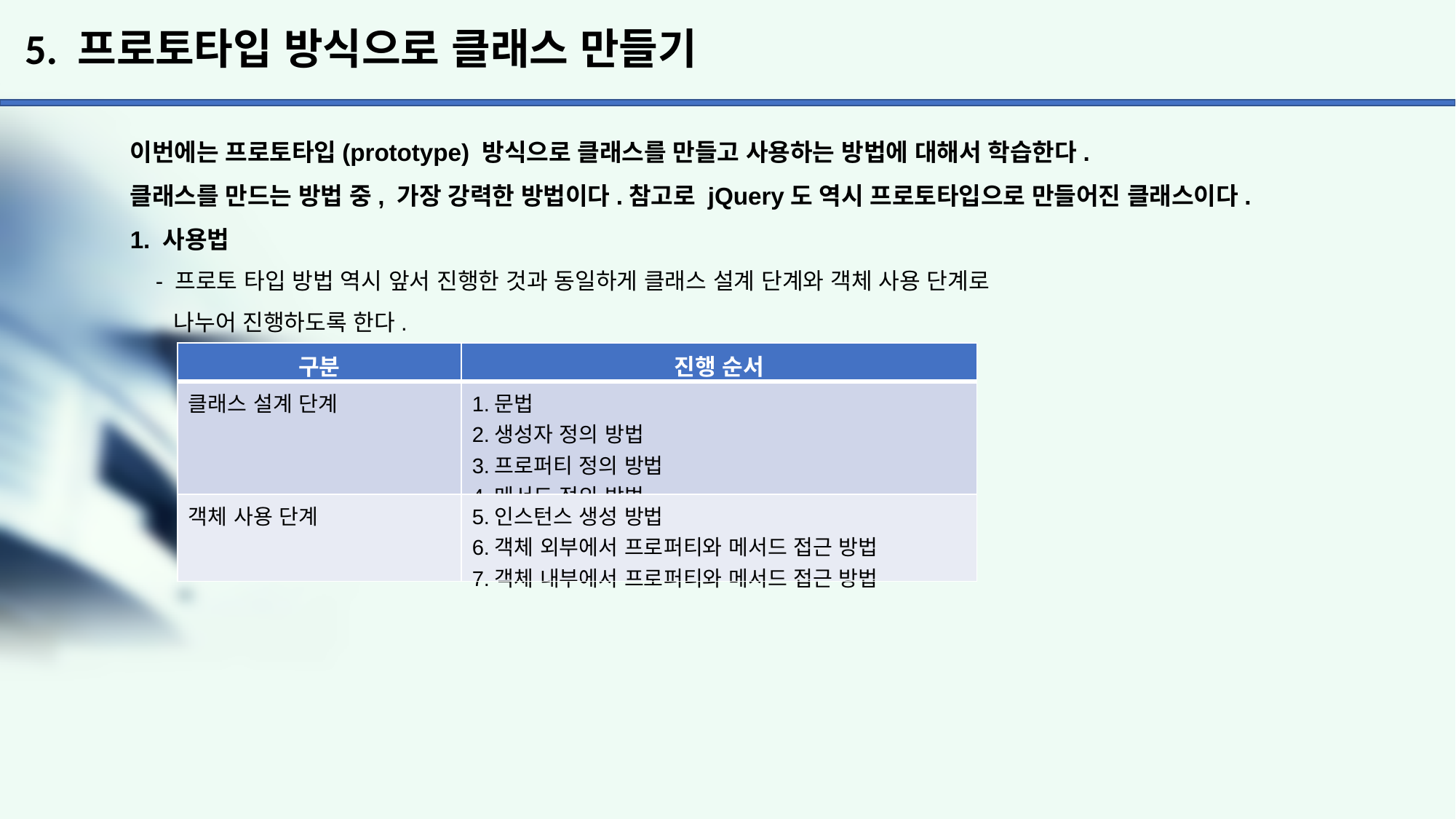

# 5. 프로토타입 방식으로 클래스 만들기
이번에는 프로토타입(prototype) 방식으로 클래스를 만들고 사용하는 방법에 대해서 학습한다.
클래스를 만드는 방법 중, 가장 강력한 방법이다.참고로 jQuery도 역시 프로토타입으로 만들어진 클래스이다.
1. 사용법
    - 프로토 타입 방법 역시 앞서 진행한 것과 동일하게 클래스 설계 단계와 객체 사용 단계로
      나누어 진행하도록 한다.

| 구분 | 진행 순서 |
| --- | --- |
| 클래스 설계 단계 | 1.문법 2.생성자 정의 방법 3.프로퍼티 정의 방법 4.메서드 정의 방법 |
| 객체 사용 단계 | 5.인스턴스 생성 방법 6.객체 외부에서 프로퍼티와 메서드 접근 방법 7.객체 내부에서 프로퍼티와 메서드 접근 방법 |